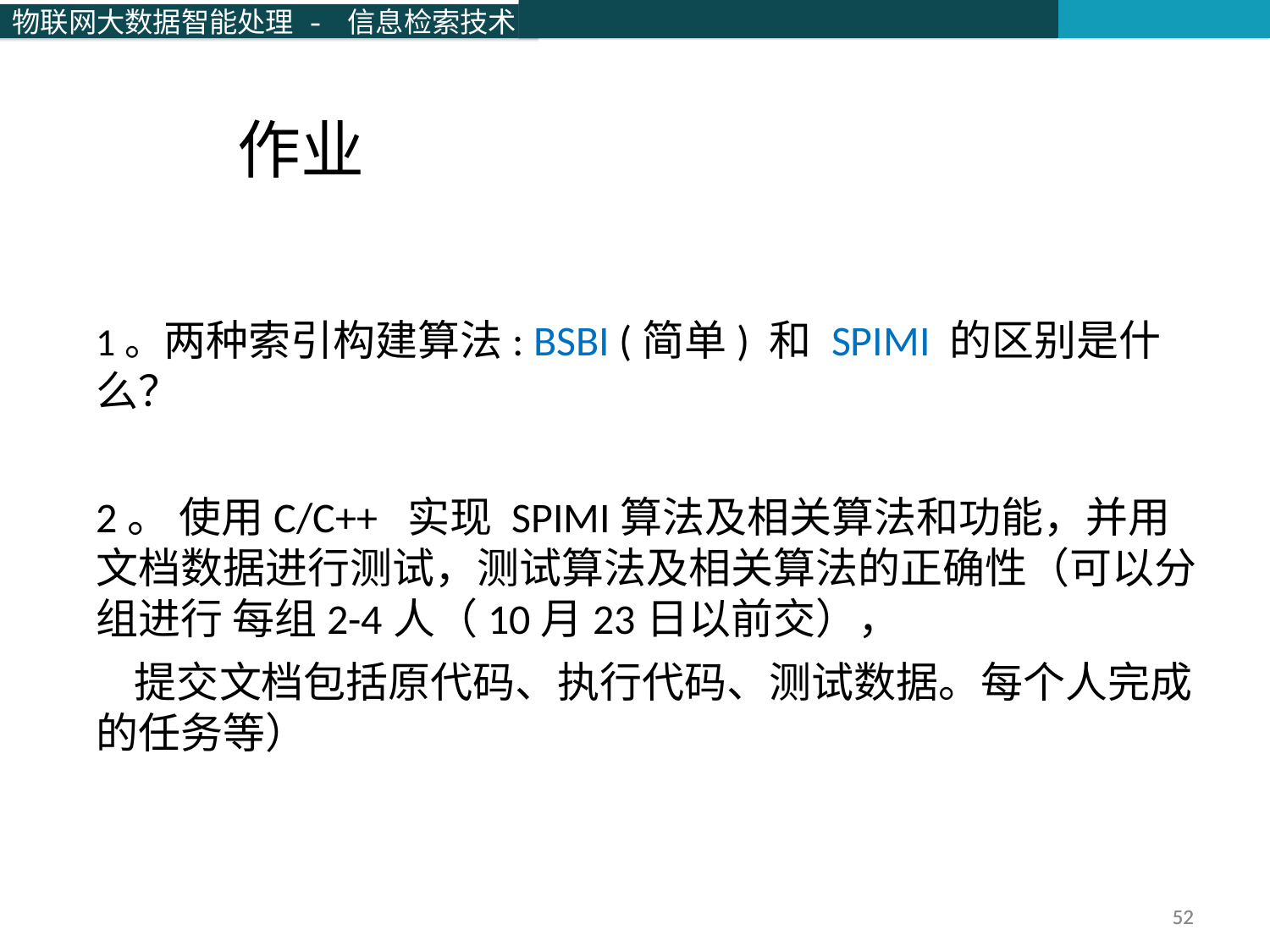

作业
1。两种索引构建算法: BSBI (简单) 和 SPIMI 的区别是什么？

2。 使用C/C++  实现 SPIMI算法及相关算法和功能，并用文档数据进行测试，测试算法及相关算法的正确性（可以分组进行 每组2-4人（10月23日以前交），
   提交文档包括原代码、执行代码、测试数据。每个人完成的任务等）
52
52